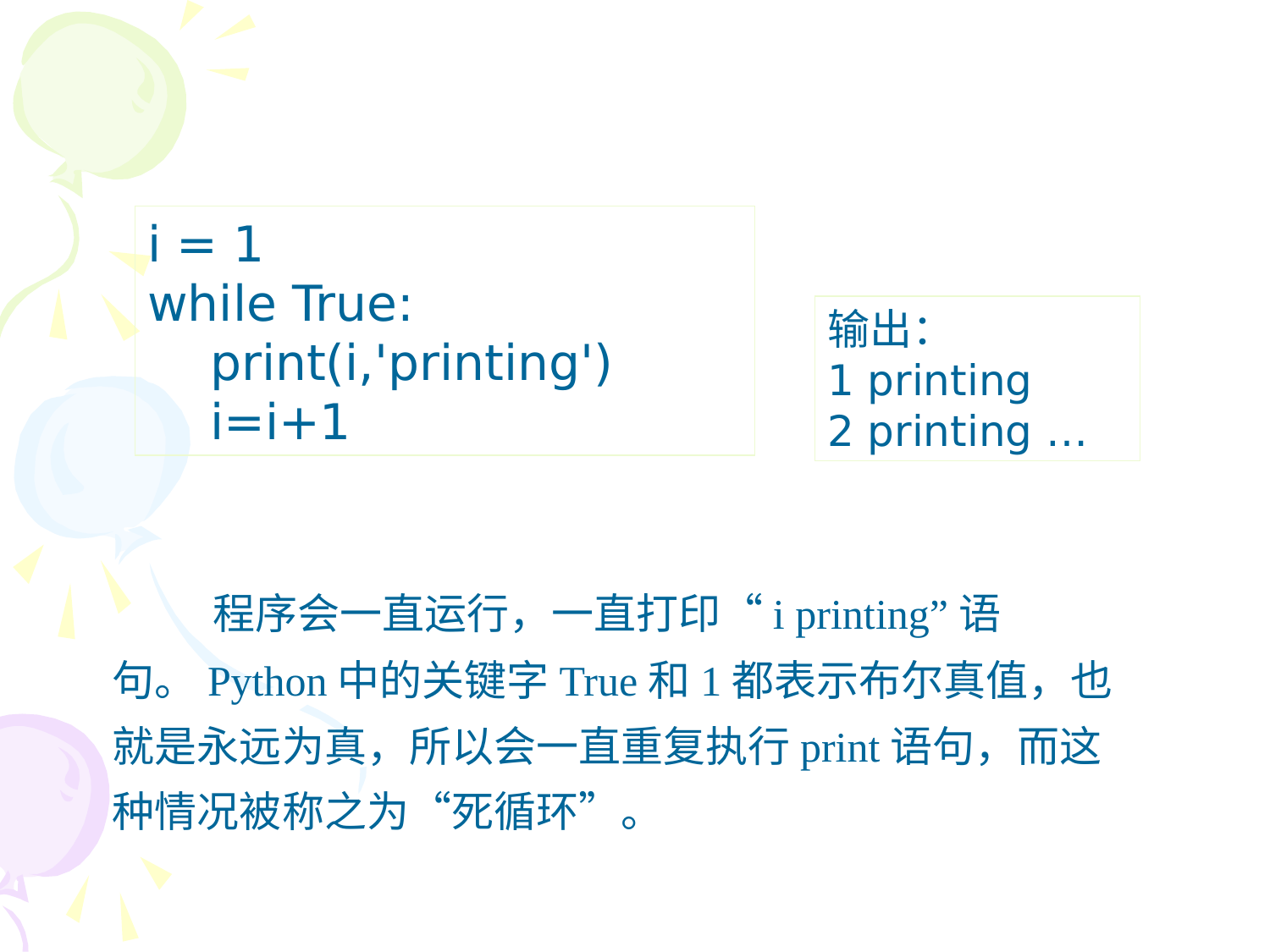

i = 1
while True:
    print(i,'printing')
    i=i+1
输出：
1 printing
2 printing …
程序会一直运行，一直打印“i printing”语句。Python中的关键字True和1都表示布尔真值，也就是永远为真，所以会一直重复执行print语句，而这种情况被称之为“死循环”。